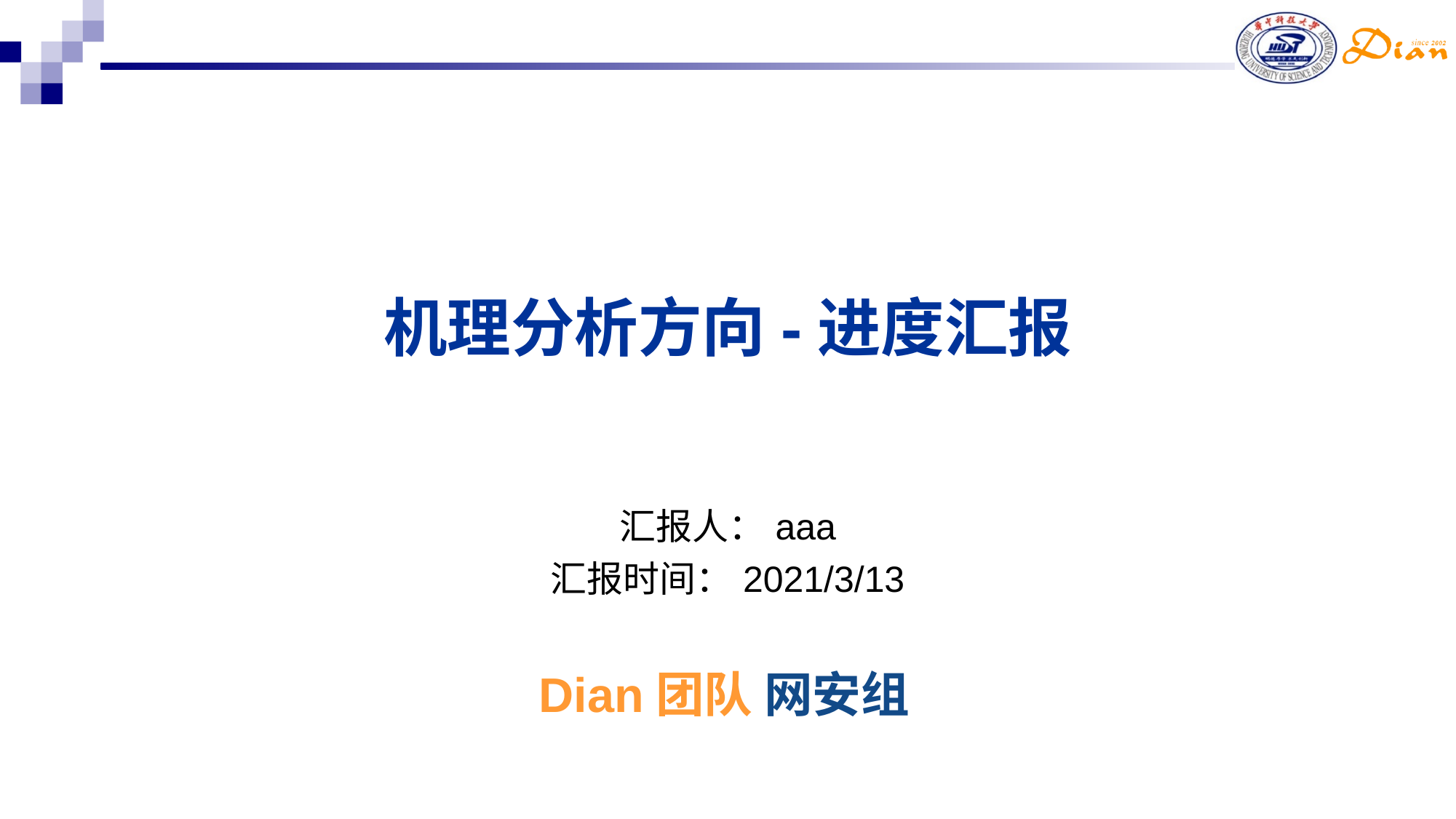

# 机理分析方向-进度汇报
|  |
| --- |
| 汇报人：aaa 汇报时间：2021/3/13 |
|  |
Dian团队 网安组